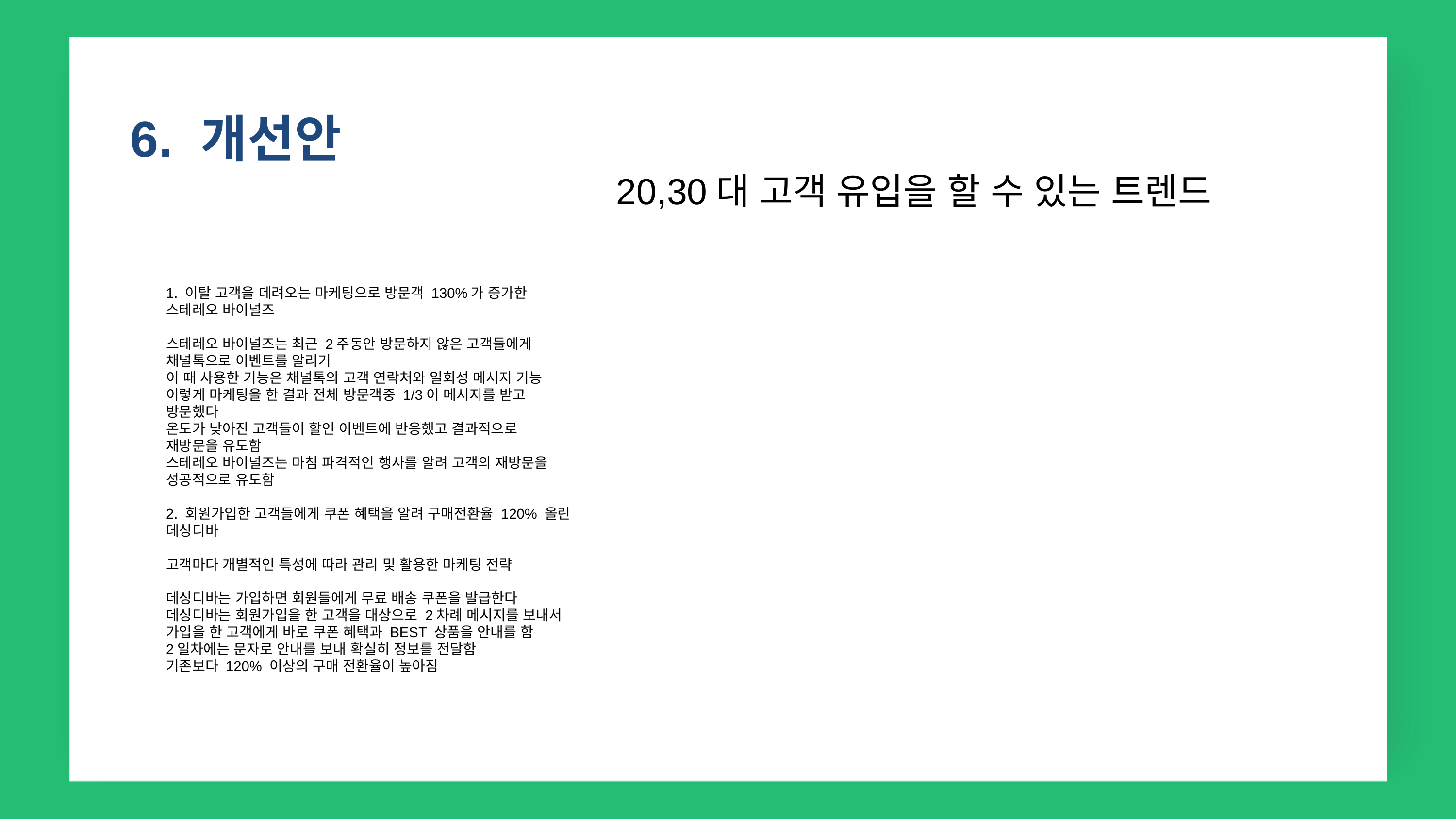

6. 개선안
20,30대 고객 유입을 할 수 있는 트렌드
1. 이탈 고객을 데려오는 마케팅으로 방문객 130%가 증가한 스테레오 바이널즈

스테레오 바이널즈는 최근 2주동안 방문하지 않은 고객들에게 채널톡으로 이벤트를 알리기
이 때 사용한 기능은 채널톡의 고객 연락처와 일회성 메시지 기능
이렇게 마케팅을 한 결과 전체 방문객중 1/3이 메시지를 받고 방문했다
온도가 낮아진 고객들이 할인 이벤트에 반응했고 결과적으로 재방문을 유도함
스테레오 바이널즈는 마침 파격적인 행사를 알려 고객의 재방문을 성공적으로 유도함

2. 회원가입한 고객들에게 쿠폰 혜택을 알려 구매전환율 120% 올린 데싱디바

고객마다 개별적인 특성에 따라 관리 및 활용한 마케팅 전략

데싱디바는 가입하면 회원들에게 무료 배송 쿠폰을 발급한다
데싱디바는 회원가입을 한 고객을 대상으로 2차례 메시지를 보내서
가입을 한 고객에게 바로 쿠폰 혜택과 BEST 상품을 안내를 함
2일차에는 문자로 안내를 보내 확실히 정보를 전달함
기존보다 120% 이상의 구매 전환율이 높아짐